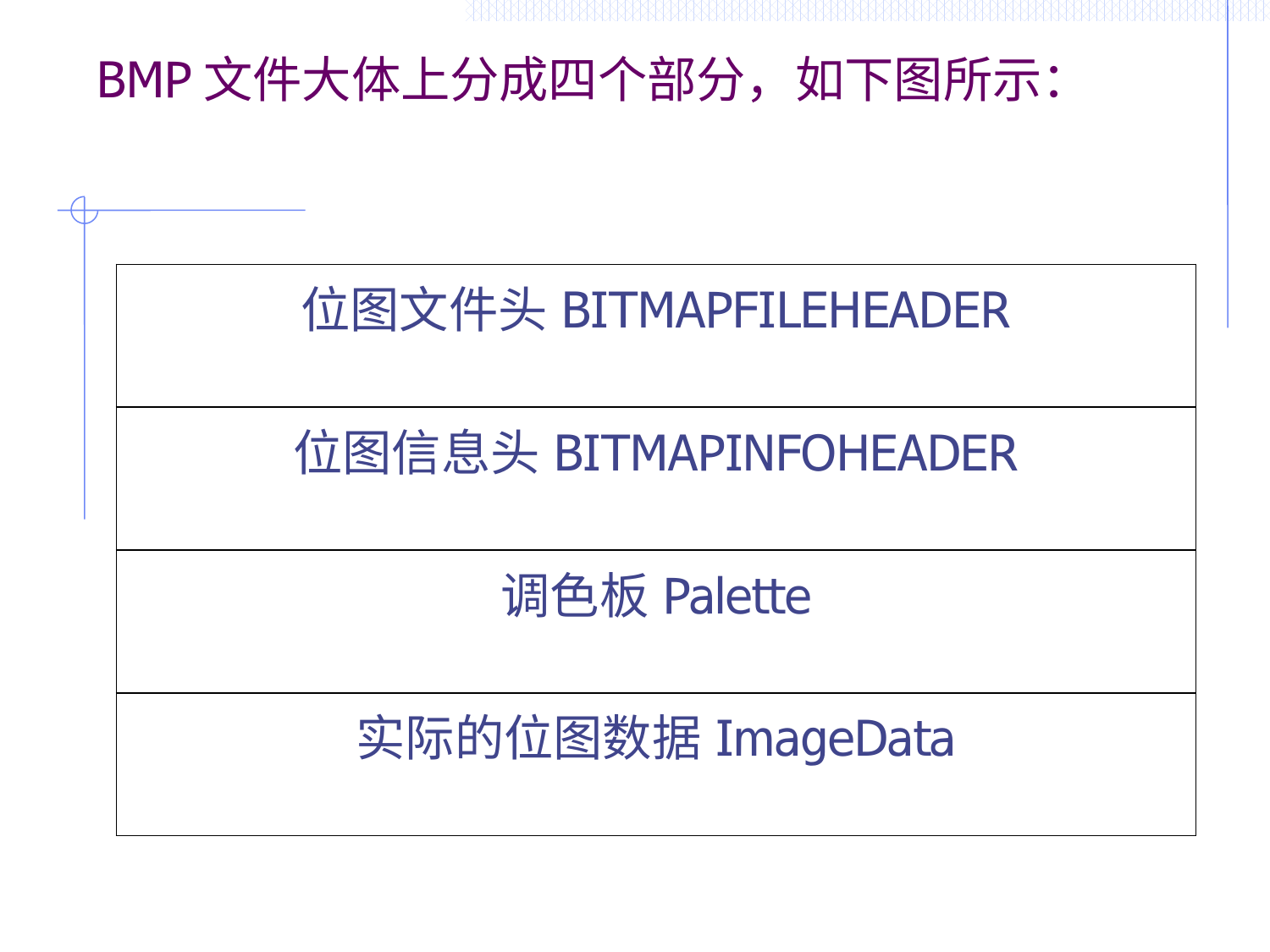

# BMP文件大体上分成四个部分，如下图所示：
| 位图文件头BITMAPFILEHEADER |
| --- |
| 位图信息头BITMAPINFOHEADER |
| 调色板Palette |
| 实际的位图数据ImageData |